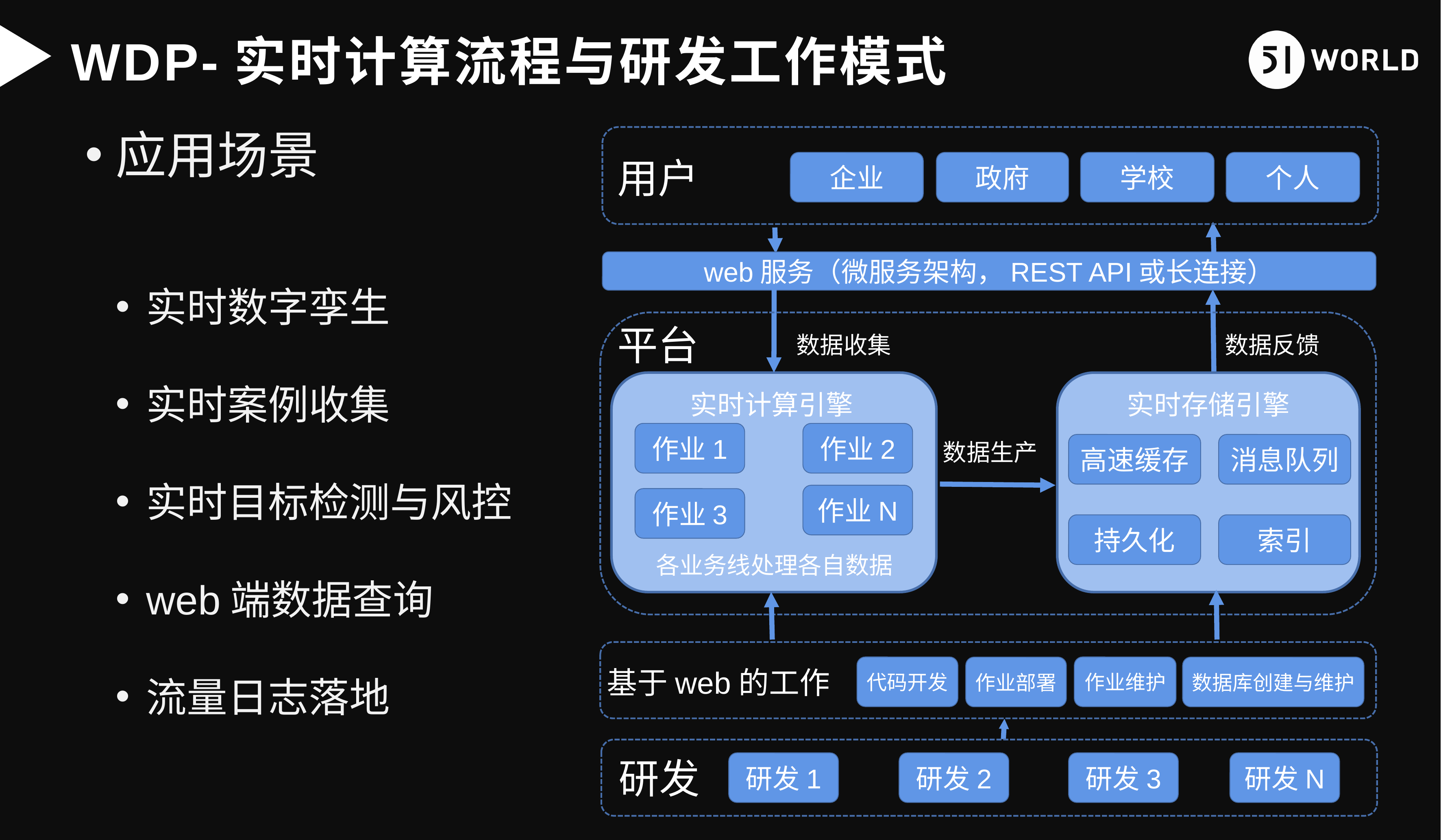

WDP-实时计算流程与研发工作模式
应用场景

实时数字孪生

实时案例收集

实时目标检测与风控

web端数据查询

流量日志落地

用户
企业
政府
学校
个人
web服务（微服务架构，REST API或长连接）
产生数据

平台
数据收集
数据反馈

实时计算引擎
实时存储引擎
作业1
作业2
数据生产
高速缓存
消息队列
作业N
作业3
持久化
索引
各业务线处理各自数据

代码开发
作业维护
作业部署
数据库创建与维护
基于web的工作

研发
研发1
研发2
研发3
研发N